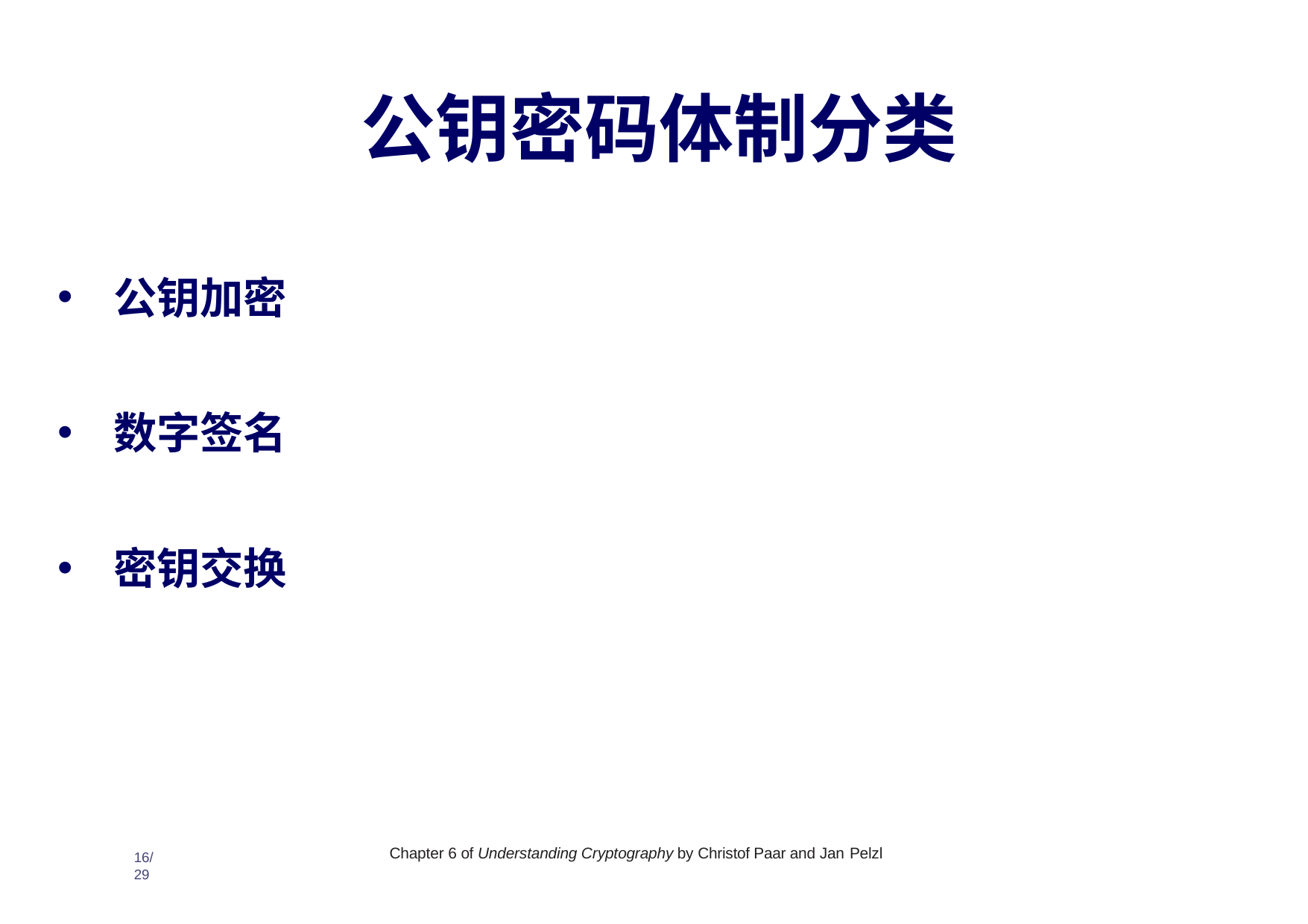

公钥密码体制分类

公钥加密

数字签名

密钥交换
Chapter 6 of Understanding Cryptography by Christof Paar and Jan Pelzl
16/29